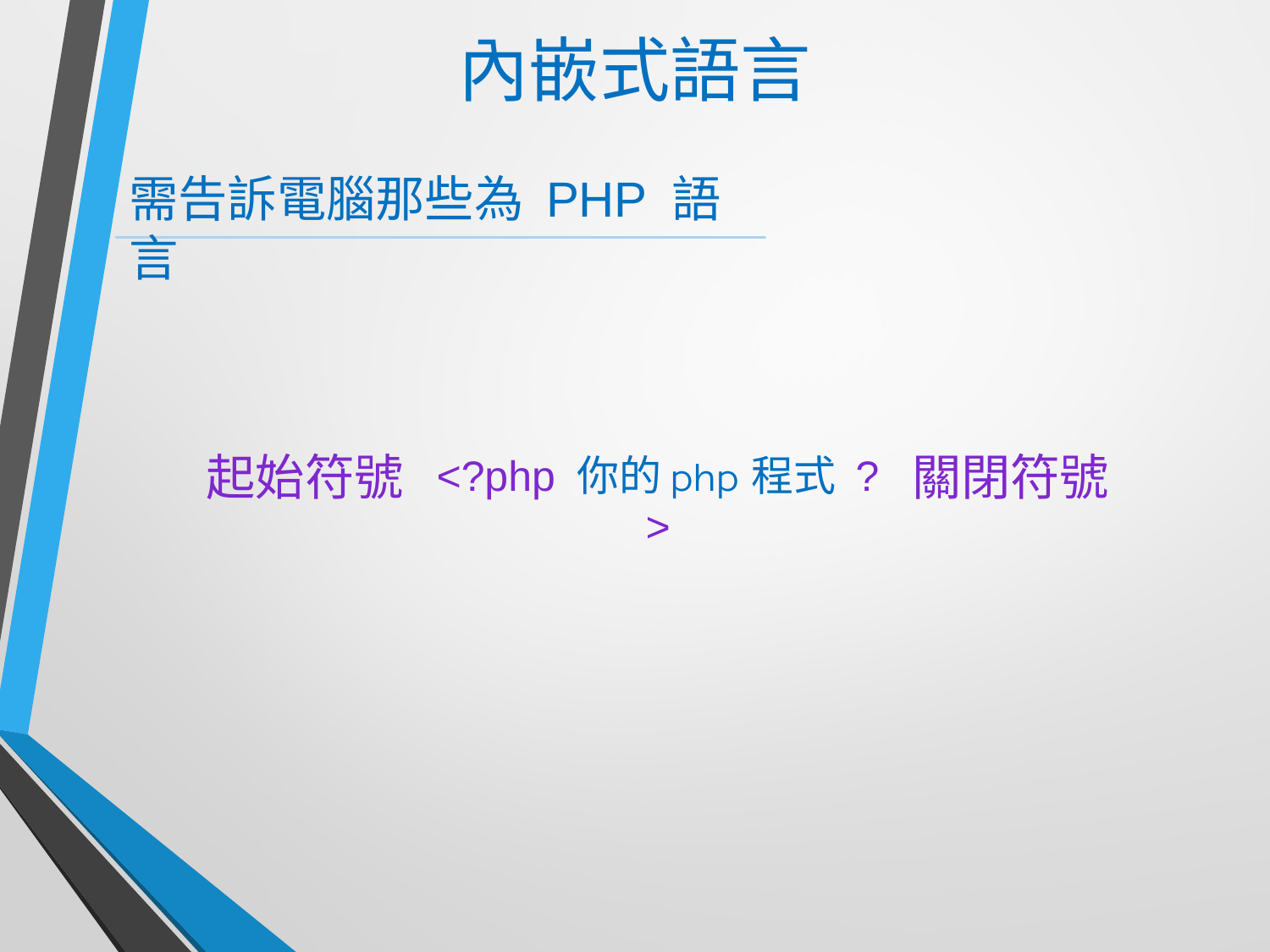

# 內嵌式語言
需告訴電腦那些為 PHP 語言
起始符號
關閉符號
<?php 你的php程式 ?>